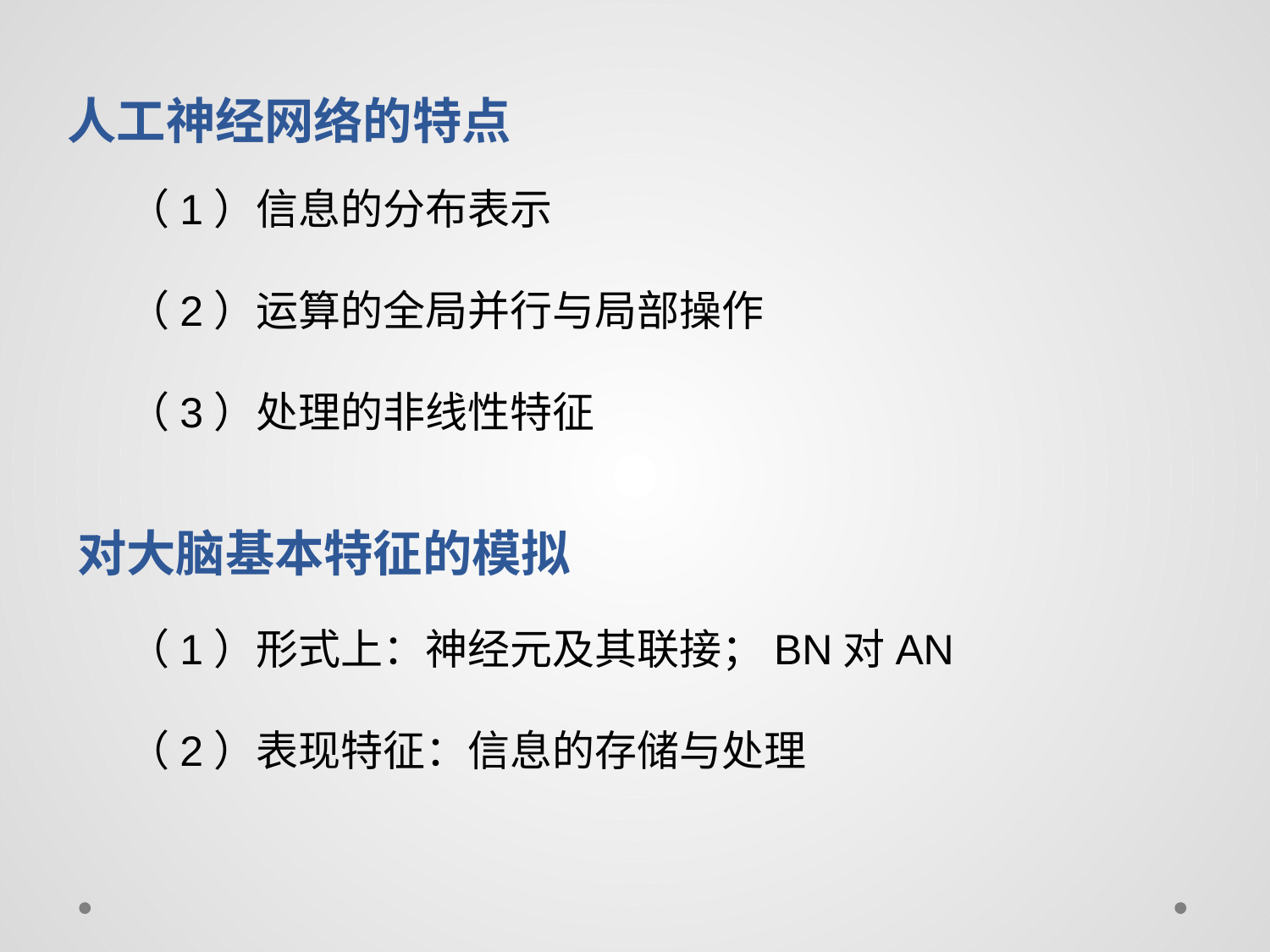

人工神经网络的特点
（1）信息的分布表示

（2）运算的全局并行与局部操作

（3）处理的非线性特征
对大脑基本特征的模拟
（1）形式上：神经元及其联接；BN对AN

（2）表现特征：信息的存储与处理